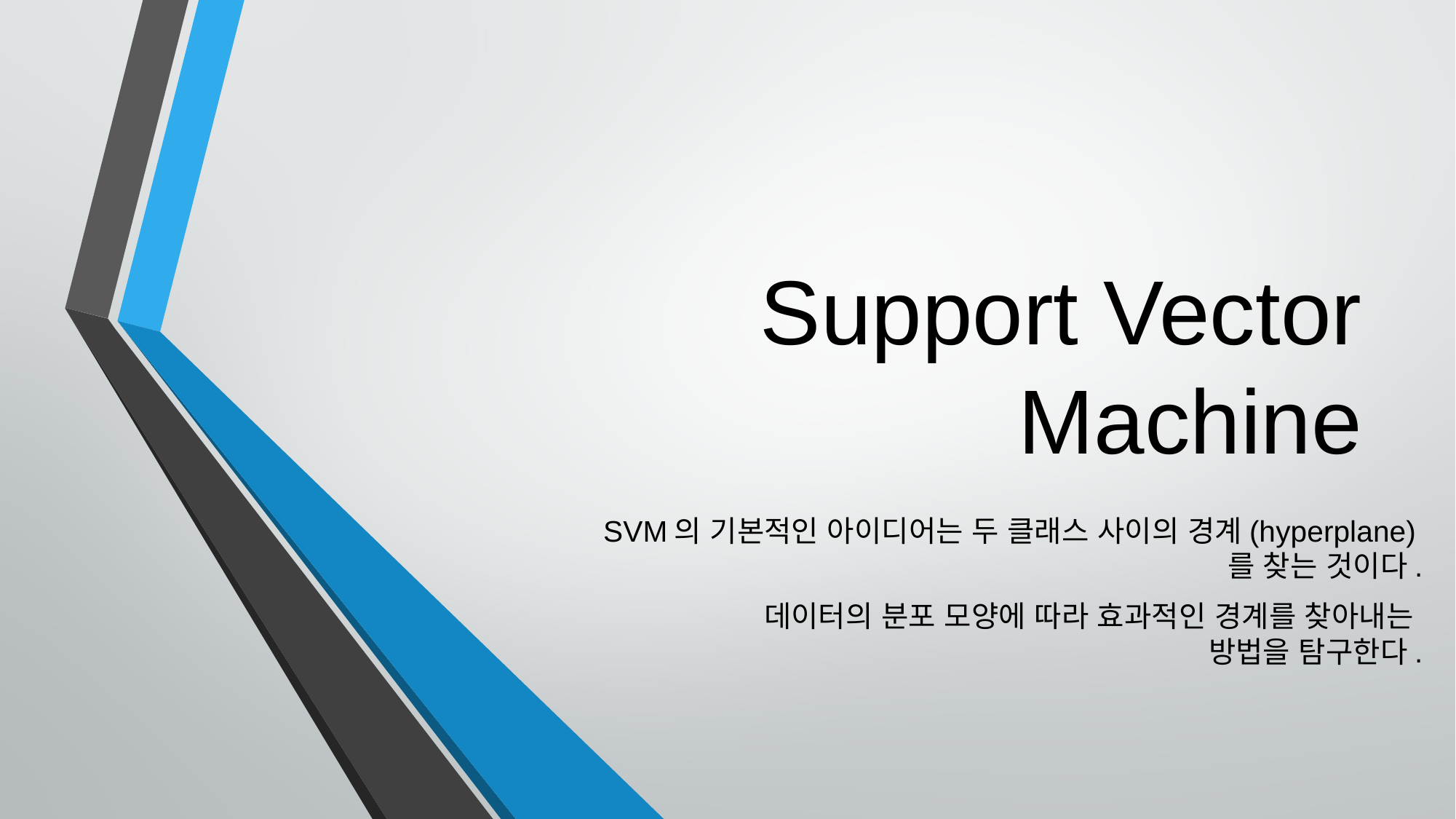

# Support Vector Machine
SVM의 기본적인 아이디어는 두 클래스 사이의 경계(hyperplane)를 찾는 것이다.
데이터의 분포 모양에 따라 효과적인 경계를 찾아내는
방법을 탐구한다.